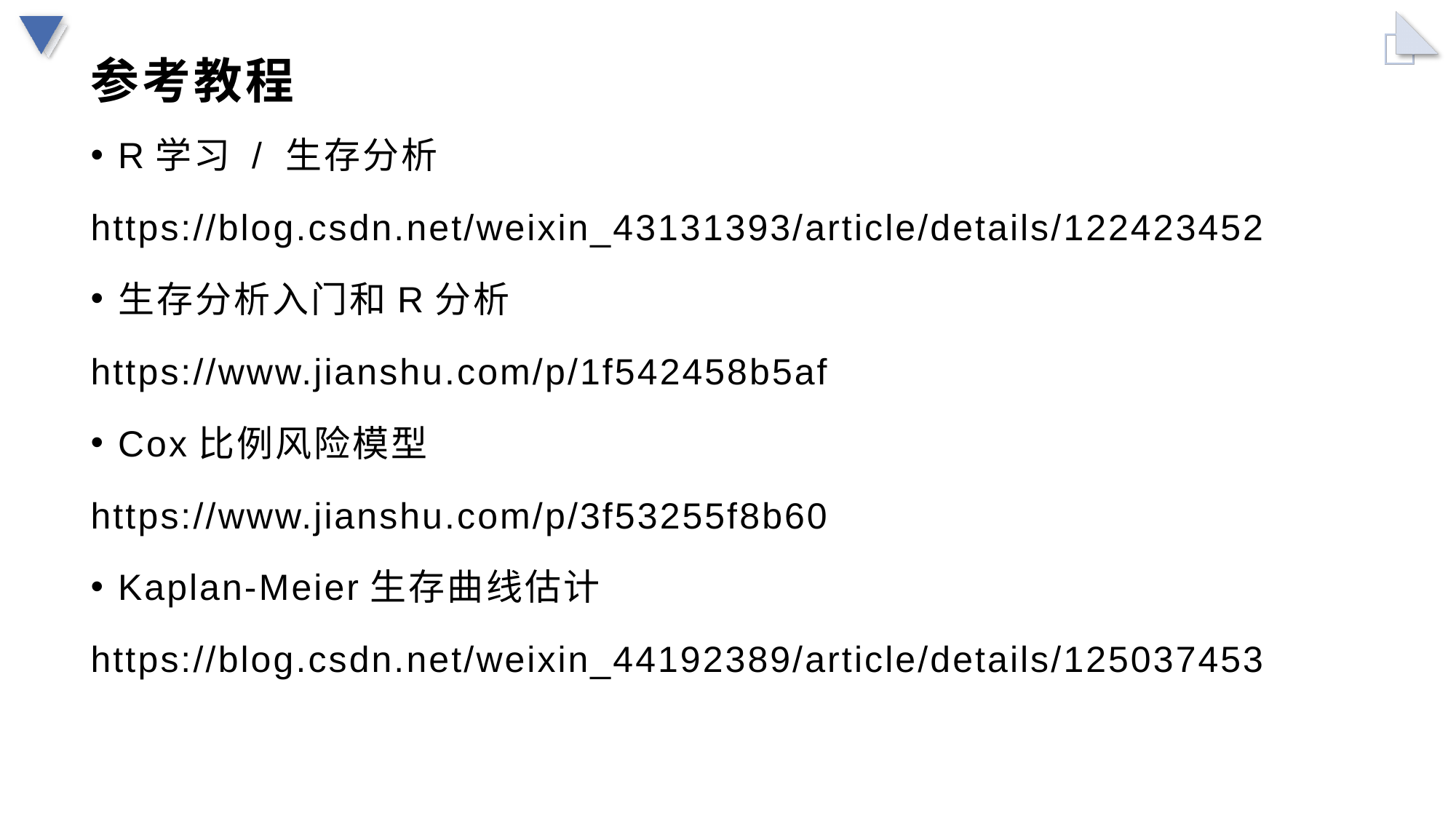

# 参考教程
R学习 / 生存分析
https://blog.csdn.net/weixin_43131393/article/details/122423452
生存分析入门和R分析
https://www.jianshu.com/p/1f542458b5af
Cox比例风险模型
https://www.jianshu.com/p/3f53255f8b60
Kaplan-Meier生存曲线估计
https://blog.csdn.net/weixin_44192389/article/details/125037453